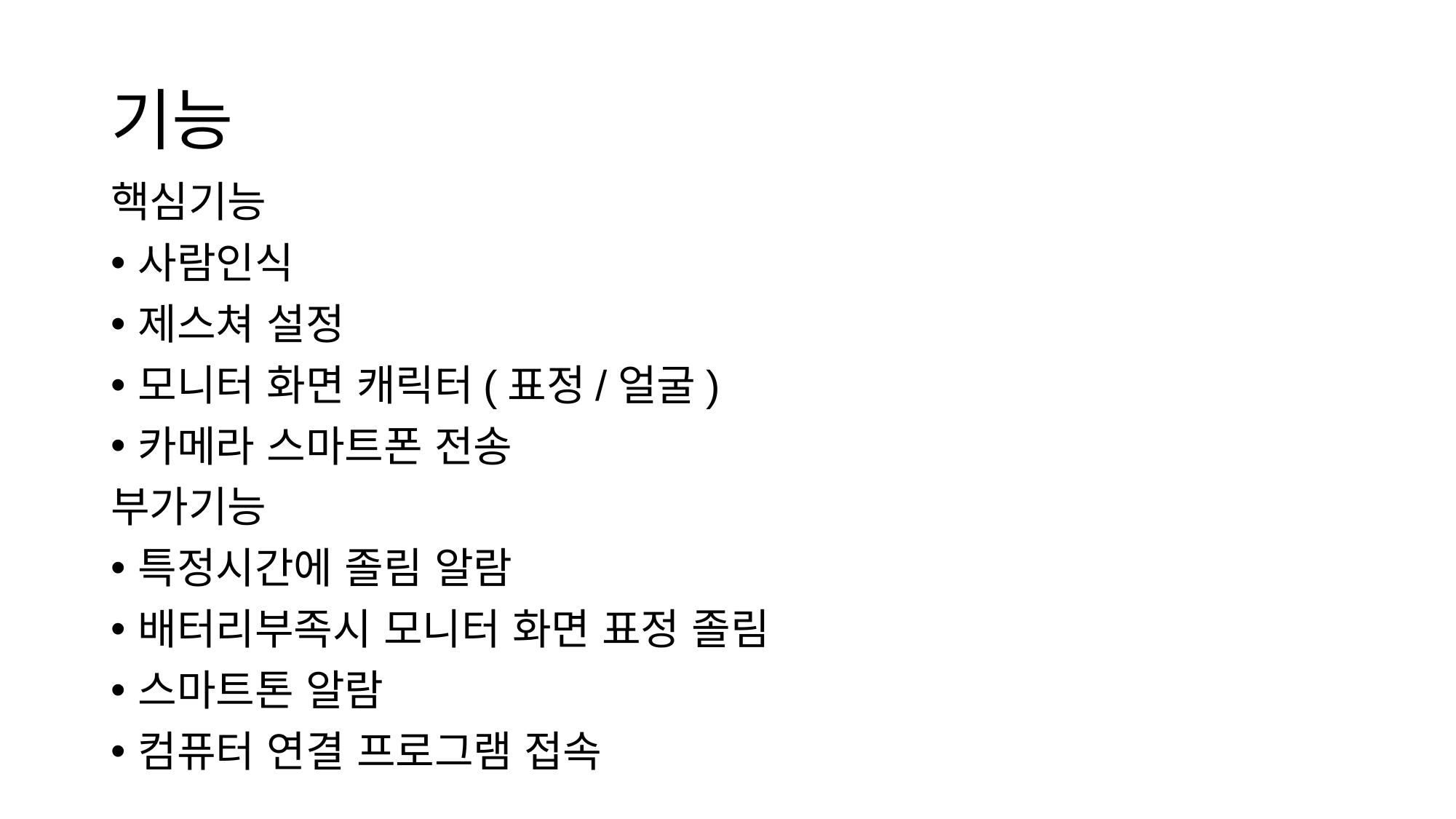

# 기능
핵심기능
사람인식
제스쳐 설정
모니터 화면 캐릭터(표정/얼굴)
카메라 스마트폰 전송
부가기능
특정시간에 졸림 알람
배터리부족시 모니터 화면 표정 졸림
스마트톤 알람
컴퓨터 연결 프로그램 접속